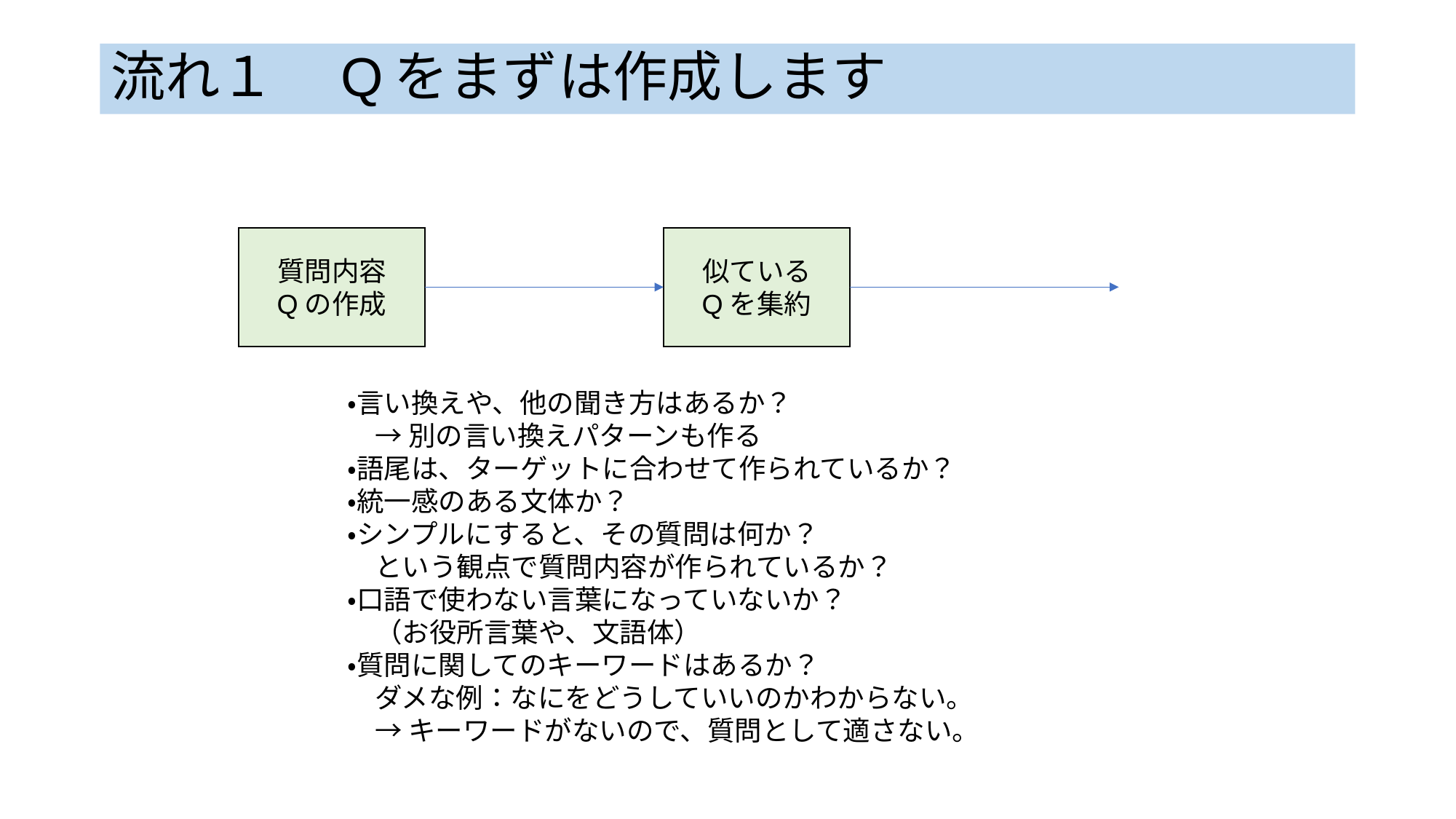

# 流れ１　Qをまずは作成します

質問内容
Qの作成
似ている
Qを集約
・言い換えや、他の聞き方はあるか？
　→ 別の言い換えパターンも作る
・語尾は、ターゲットに合わせて作られているか？
・統一感のある文体か？
・シンプルにすると、その質問は何か？
　という観点で質問内容が作られているか？
・口語で使わない言葉になっていないか？
　（お役所言葉や、文語体）
・質問に関してのキーワードはあるか？
　ダメな例：なにをどうしていいのかわからない。
　→ キーワードがないので、質問として適さない。